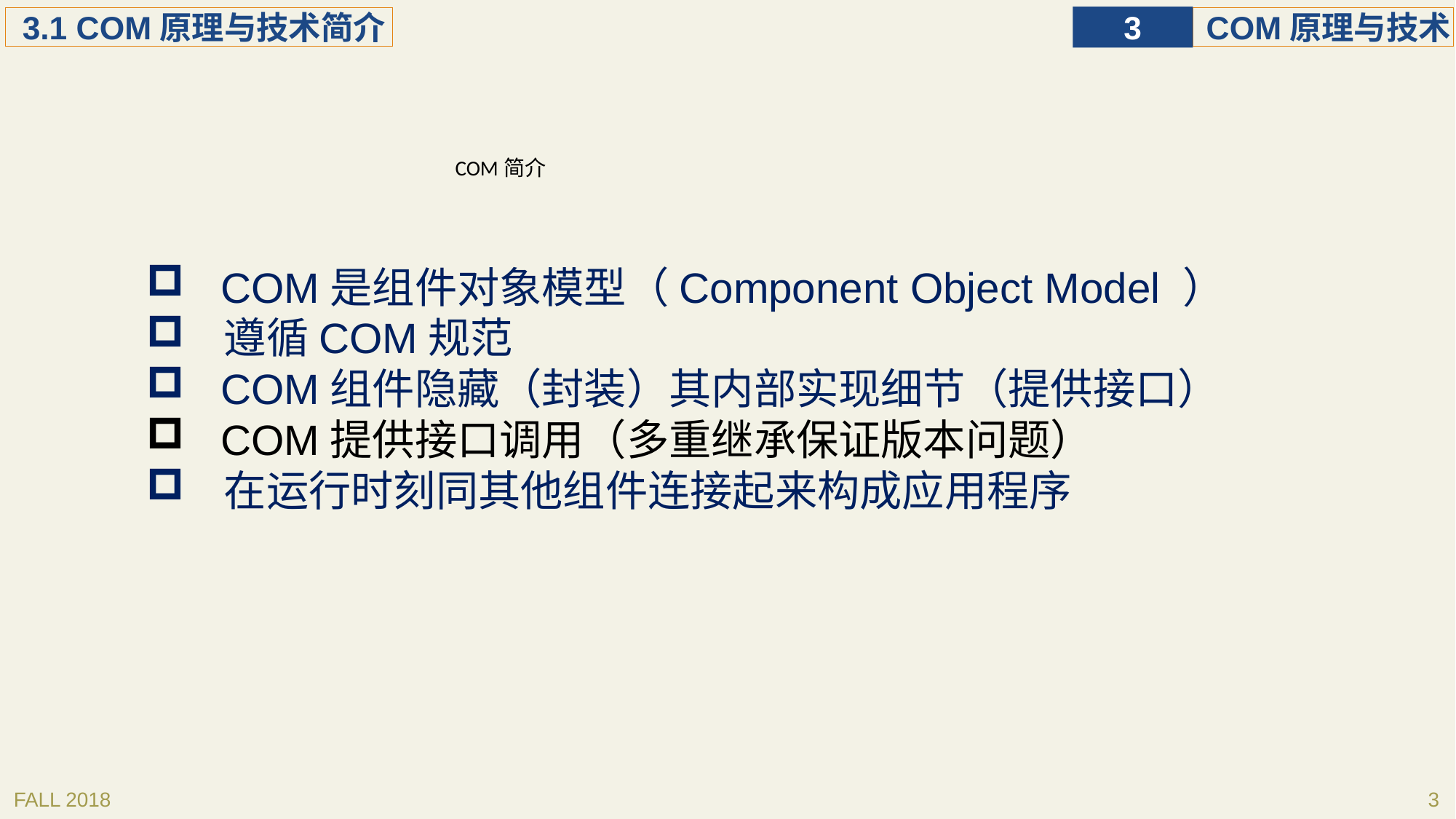

COM简介
   COM是组件对象模型（Component Object Model ）
   遵循COM规范
   COM组件隐藏（封装）其内部实现细节（提供接口）
   COM提供接口调用（多重继承保证版本问题）
   在运行时刻同其他组件连接起来构成应用程序